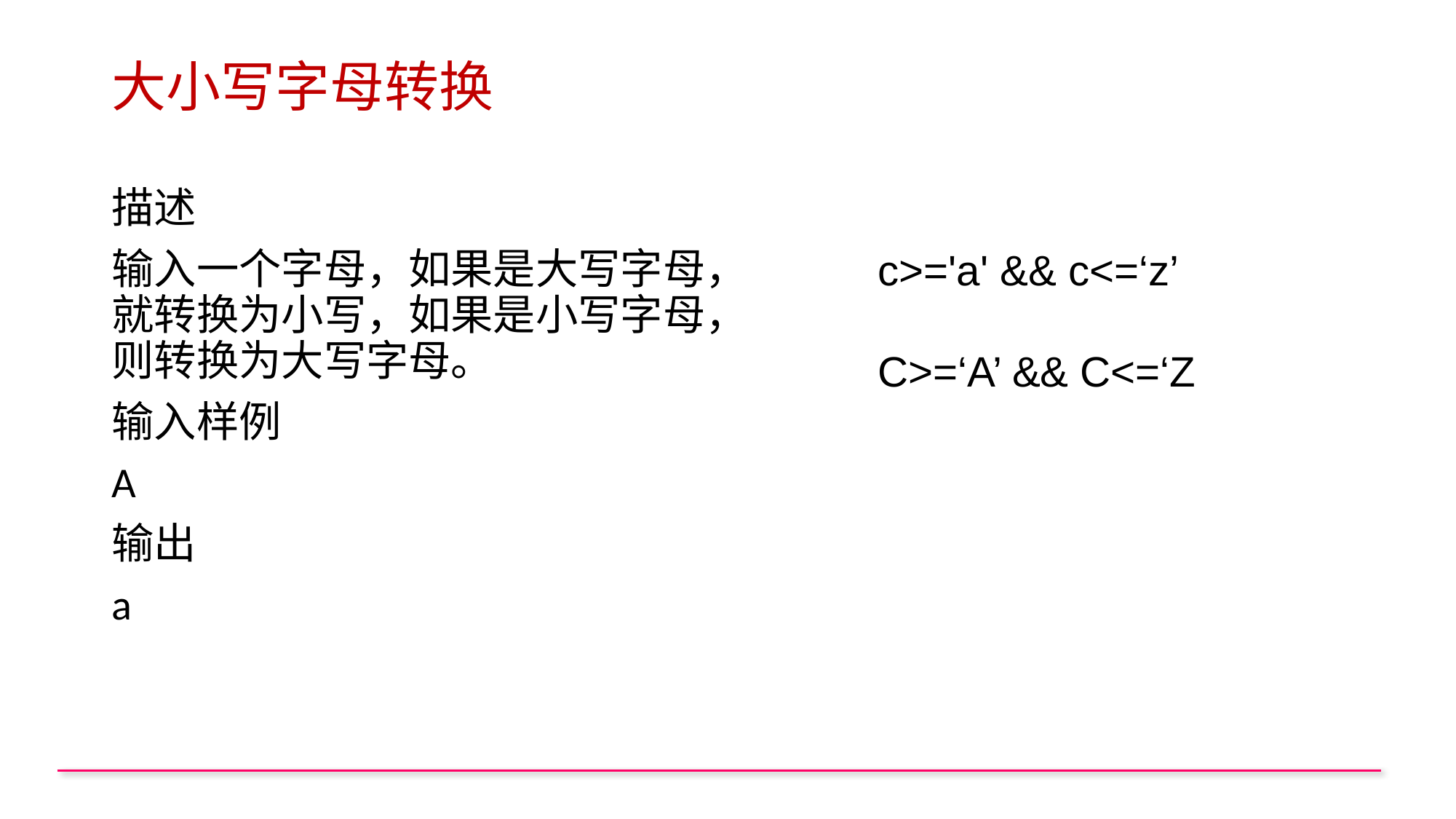

# 大小写字母转换
描述
输入一个字母，如果是大写字母，就转换为小写，如果是小写字母，则转换为大写字母。
输入样例
A
输出
a
c>='a' && c<=‘z’

C>=‘A’ && C<=‘Z